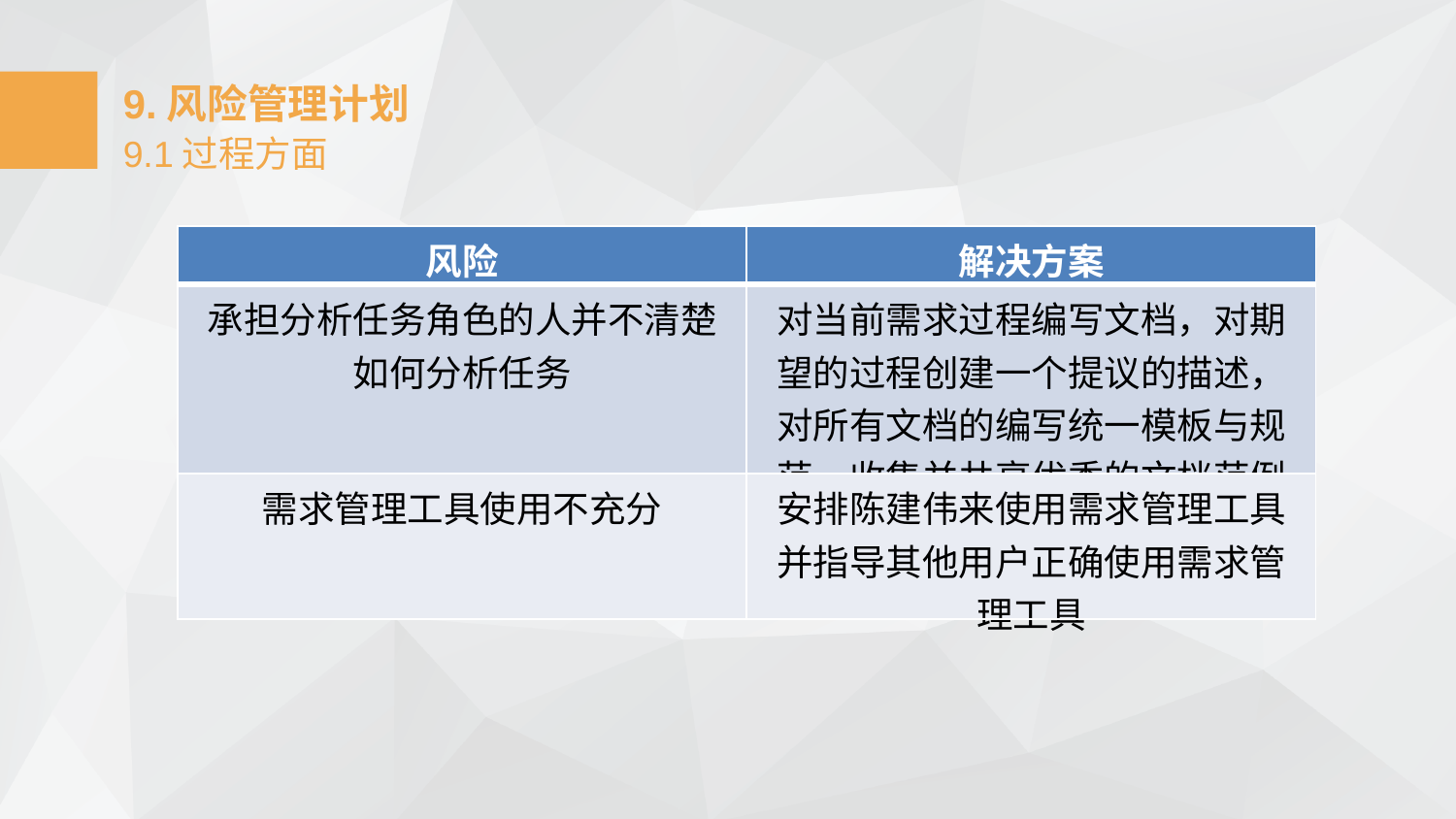

9.风险管理计划
9.1过程方面
| 风险 | 解决方案 |
| --- | --- |
| 承担分析任务角色的人并不清楚如何分析任务 | 对当前需求过程编写文档，对期望的过程创建一个提议的描述，对所有文档的编写统一模板与规范，收集并共享优秀的文档范例 |
| 需求管理工具使用不充分 | 安排陈建伟来使用需求管理工具并指导其他用户正确使用需求管理工具 |